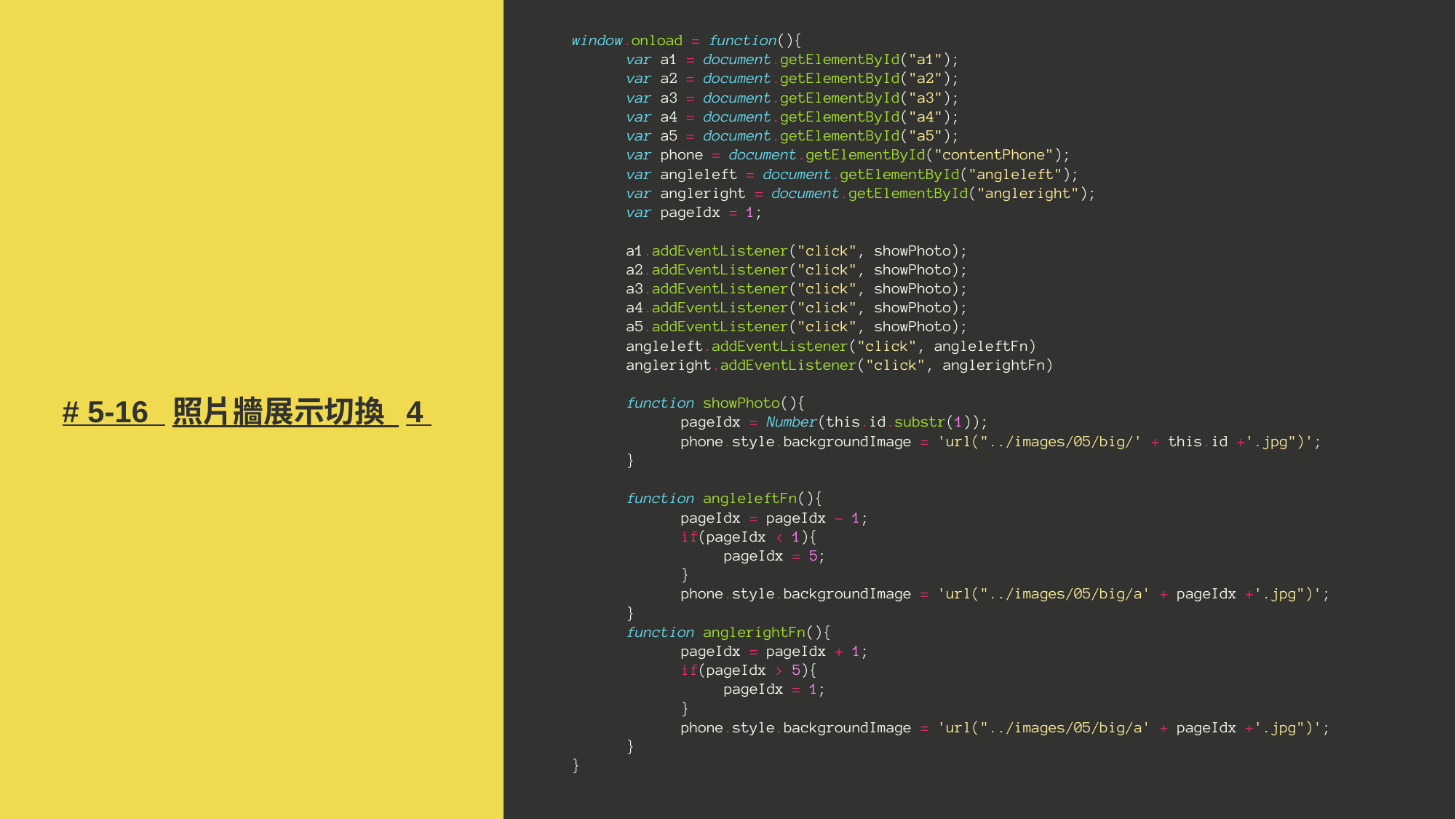

window.onload = function(){
var a1 = document.getElementById("a1");
var a2 = document.getElementById("a2");
var a3 = document.getElementById("a3");
var a4 = document.getElementById("a4");
var a5 = document.getElementById("a5");
var phone = document.getElementById("contentPhone");
var angleleft = document.getElementById("angleleft");
var angleright = document.getElementById("angleright");
var pageIdx = 1;
a1.addEventListener("click", showPhoto);
a2.addEventListener("click", showPhoto);
a3.addEventListener("click", showPhoto);
a4.addEventListener("click", showPhoto);
a5.addEventListener("click", showPhoto);
angleleft.addEventListener("click", angleleftFn)
angleright.addEventListener("click", anglerightFn)
function showPhoto(){
pageIdx = Number(this.id.substr(1));
phone.style.backgroundImage = 'url("../images/05/big/' + this.id +'.jpg")';
}
function angleleftFn(){
pageIdx = pageIdx - 1;
if(pageIdx < 1){
     pageIdx = 5;
}
phone.style.backgroundImage = 'url("../images/05/big/a' + pageIdx +'.jpg")';
}
function anglerightFn(){
pageIdx = pageIdx + 1;
if(pageIdx > 5){
     pageIdx = 1;
}
phone.style.backgroundImage = 'url("../images/05/big/a' + pageIdx +'.jpg")';
}
}
# # 5-16  照片牆展示切換  4